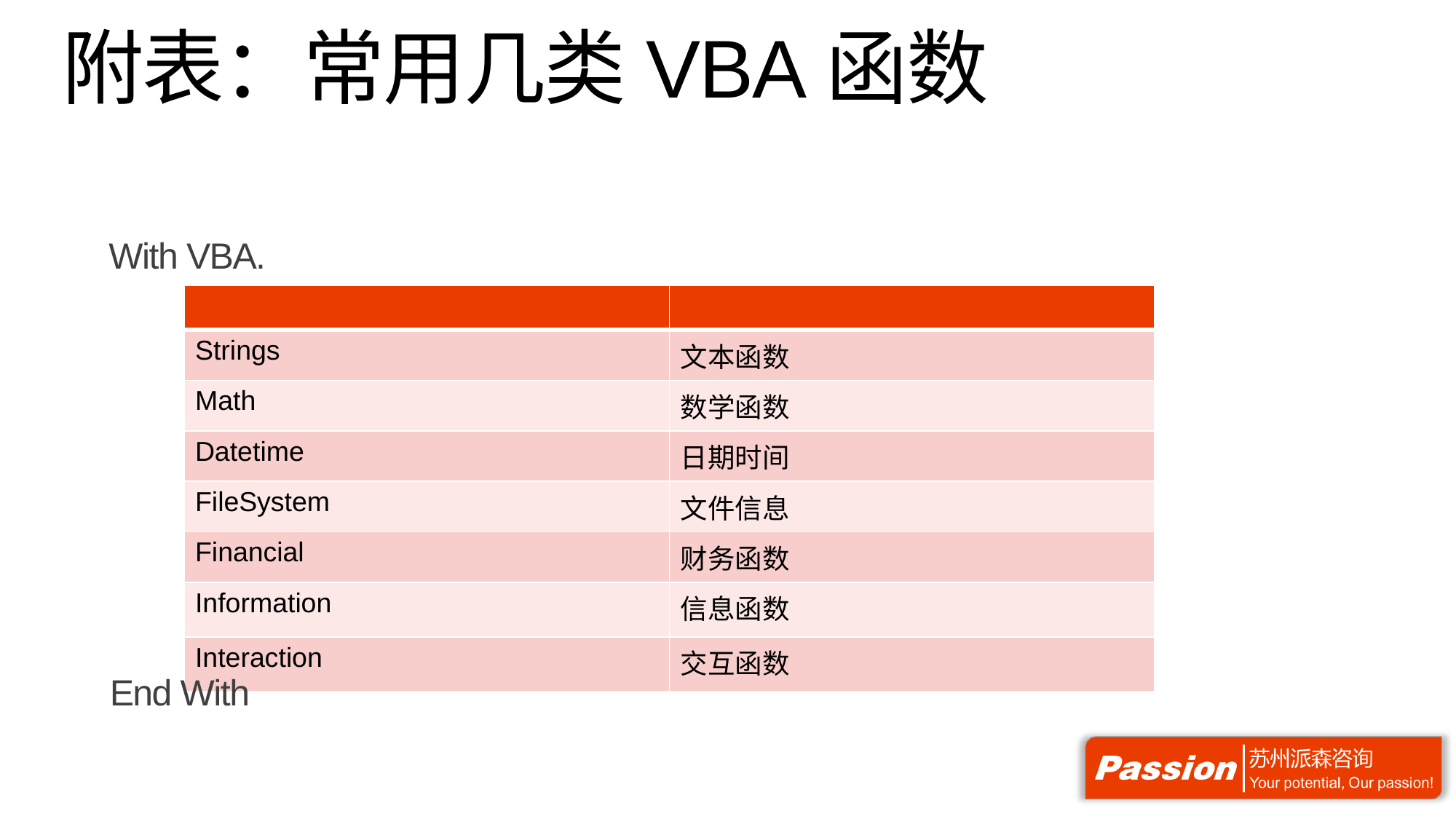

# 附表：常用几类VBA函数
With VBA.
|  |  |
| --- | --- |
| Strings | 文本函数 |
| Math | 数学函数 |
| Datetime | 日期时间 |
| FileSystem | 文件信息 |
| Financial | 财务函数 |
| Information | 信息函数 |
| Interaction | 交互函数 |
End With